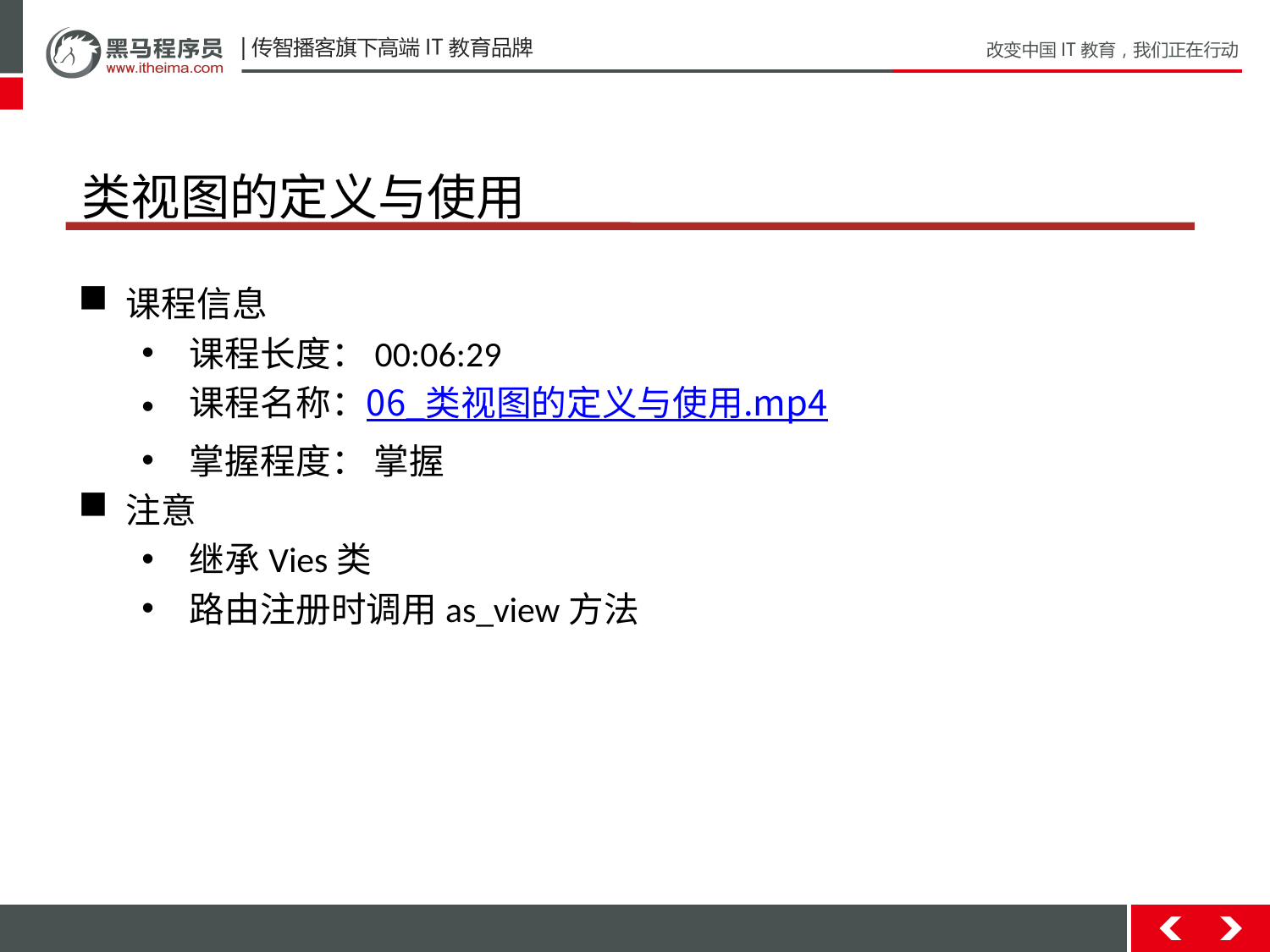

# 类视图的定义与使用

课程信息
课程长度：00:06:29
课程名称：06_类视图的定义与使用.mp4
掌握程度： 掌握
注意
继承Vies类
路由注册时调用as_view方法